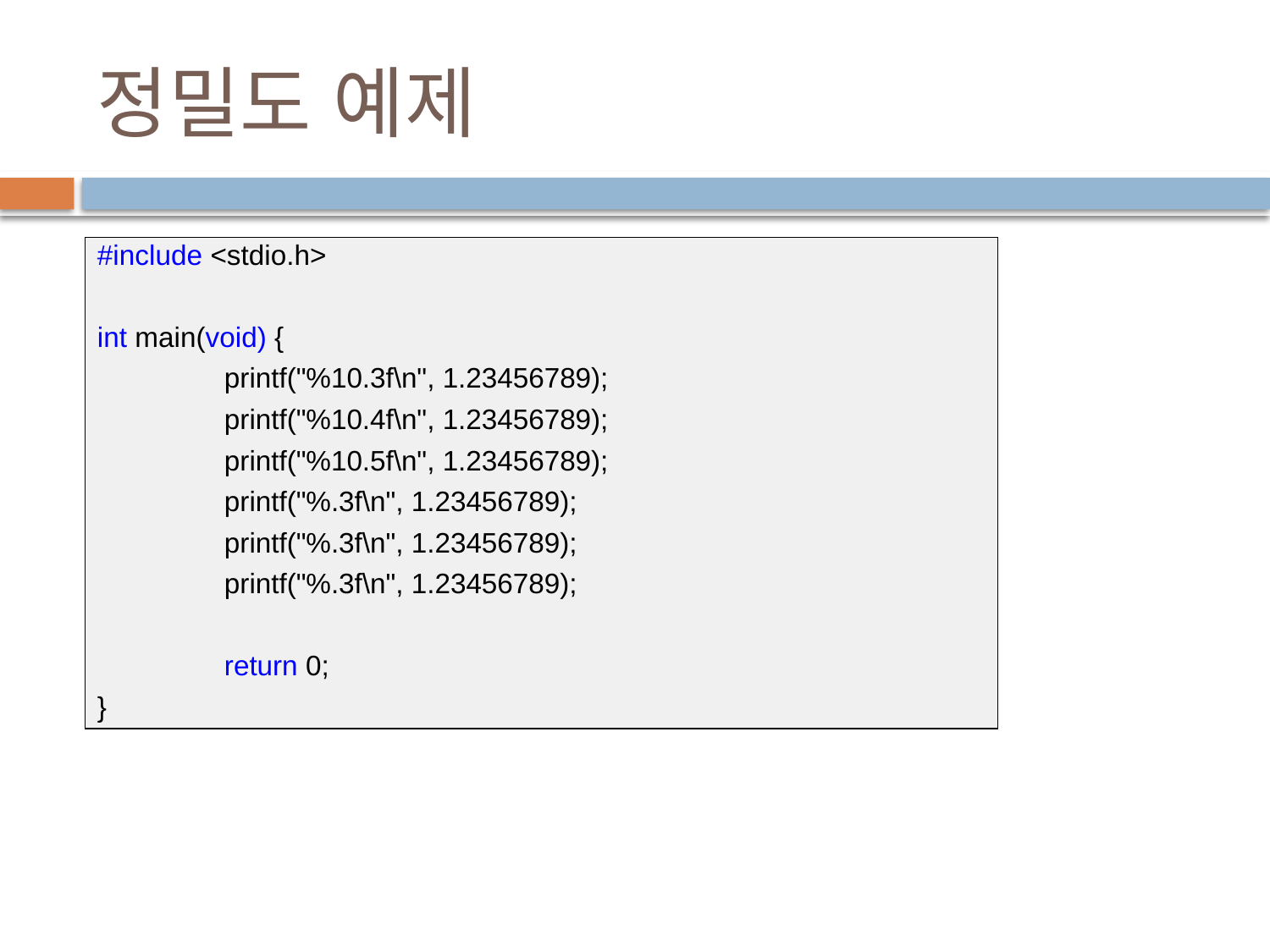

# 정밀도 예제
#include <stdio.h>

int main(void) {
	printf("%10.3f\n", 1.23456789);
	printf("%10.4f\n", 1.23456789);
	printf("%10.5f\n", 1.23456789);
	printf("%.3f\n", 1.23456789);
	printf("%.3f\n", 1.23456789);
	printf("%.3f\n", 1.23456789);

	return 0;
}